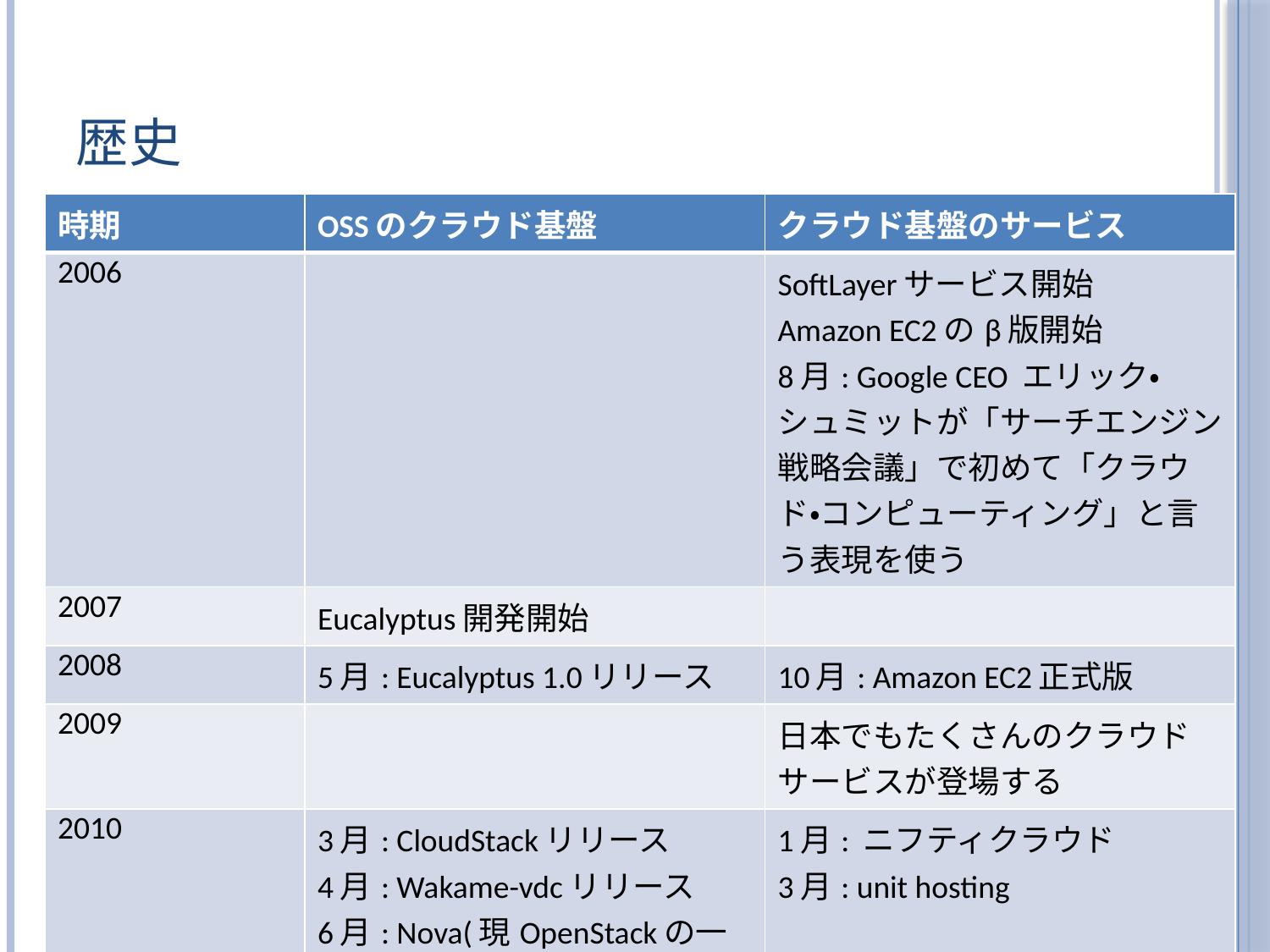

# 歴史
| 時期 | OSSのクラウド基盤 | クラウド基盤のサービス |
| --- | --- | --- |
| 2006 |  | SoftLayerサービス開始 Amazon EC2のβ版開始 8月: Google CEO エリック・シュミットが「サーチエンジン戦略会議」で初めて「クラウド・コンピューティング」と言う表現を使う |
| 2007 | Eucalyptus開発開始 |  |
| 2008 | 5月: Eucalyptus 1.0リリース | 10月: Amazon EC2正式版 |
| 2009 |  | 日本でもたくさんのクラウドサービスが登場する |
| 2010 | 3月: CloudStackリリース 4月: Wakame-vdcリリース 6月: Nova(現OpenStackの一部)リリース | 1月: ニフティクラウド 3月: unit hosting |
16